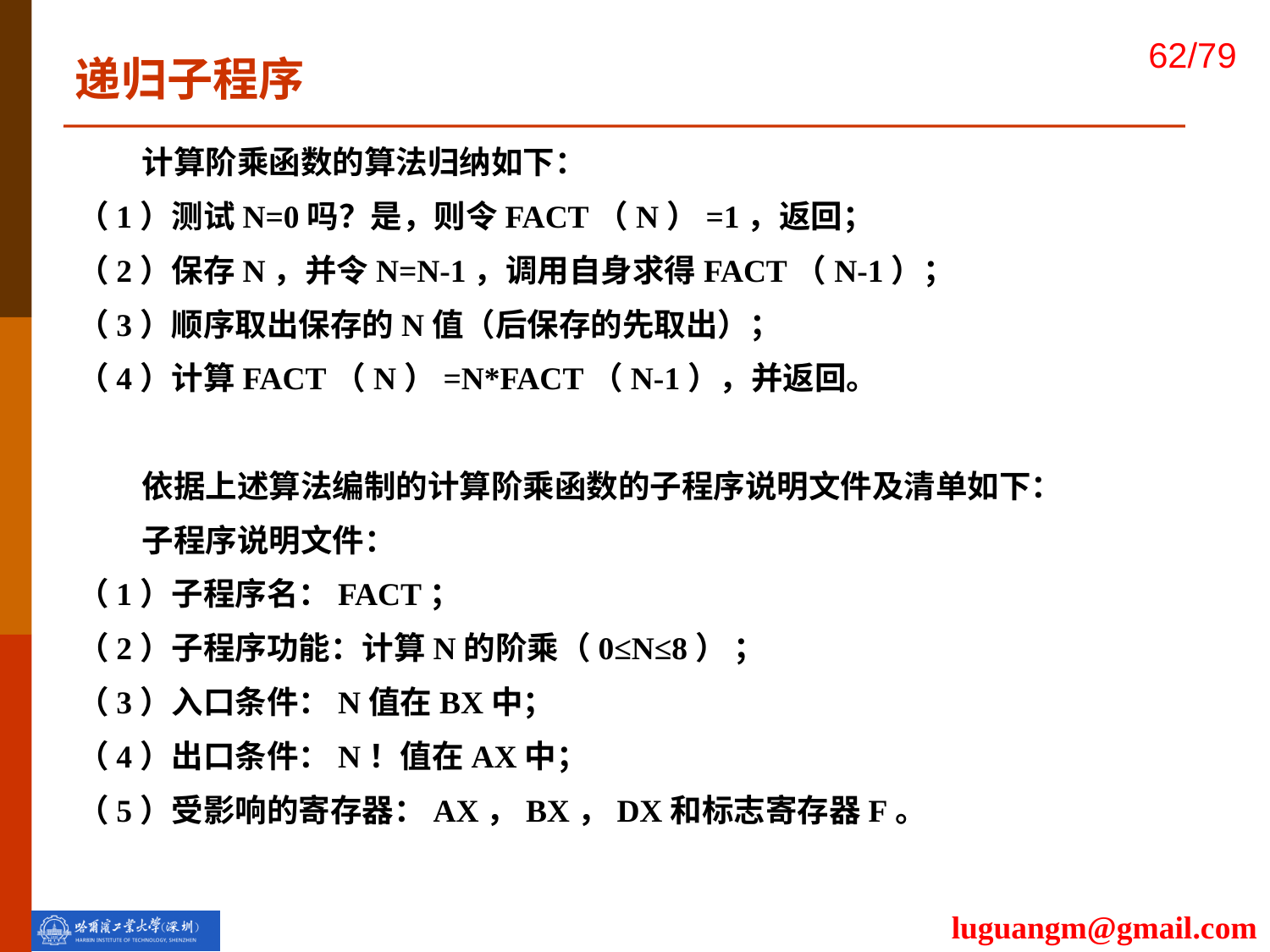

递归子程序
        计算阶乘函数的算法归纳如下：
（1）测试N=0吗？是，则令FACT（N）=1，返回；
（2）保存N，并令N=N-1，调用自身求得FACT（N-1）；
（3）顺序取出保存的N值（后保存的先取出）；
（4）计算FACT（N）=N*FACT（N-1），并返回。

        依据上述算法编制的计算阶乘函数的子程序说明文件及清单如下：
        子程序说明文件：
（1）子程序名：FACT；
（2）子程序功能：计算N的阶乘（0≤N≤8） ；
（3）入口条件：N值在BX中；
（4）出口条件：N！值在AX中；
（5）受影响的寄存器：AX，BX，DX和标志寄存器F。